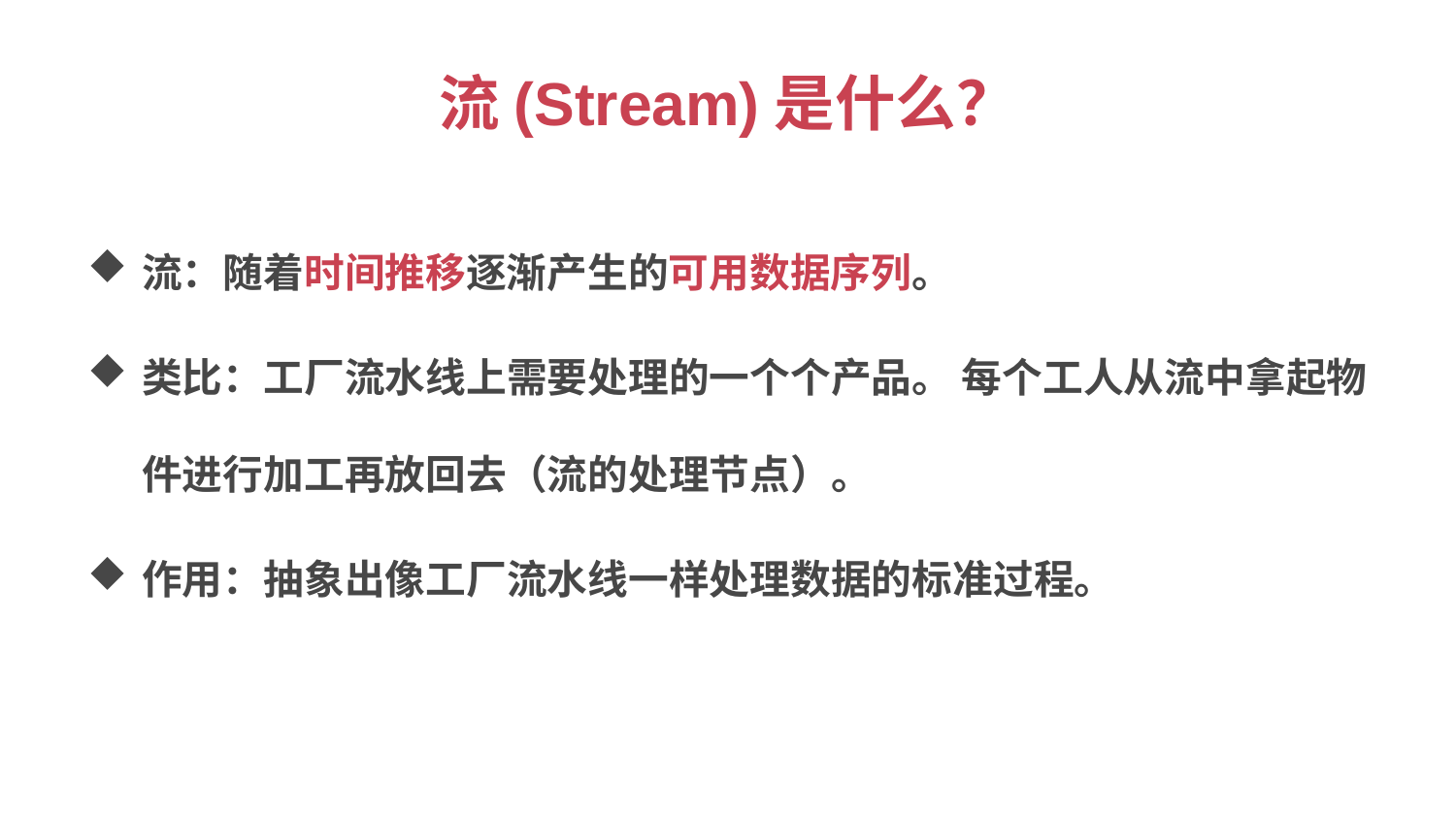

# 流(Stream)是什么？
流：随着时间推移逐渐产生的可用数据序列。
类比：工厂流水线上需要处理的一个个产品。 每个工人从流中拿起物件进行加工再放回去（流的处理节点）。
作用：抽象出像工厂流水线一样处理数据的标准过程。